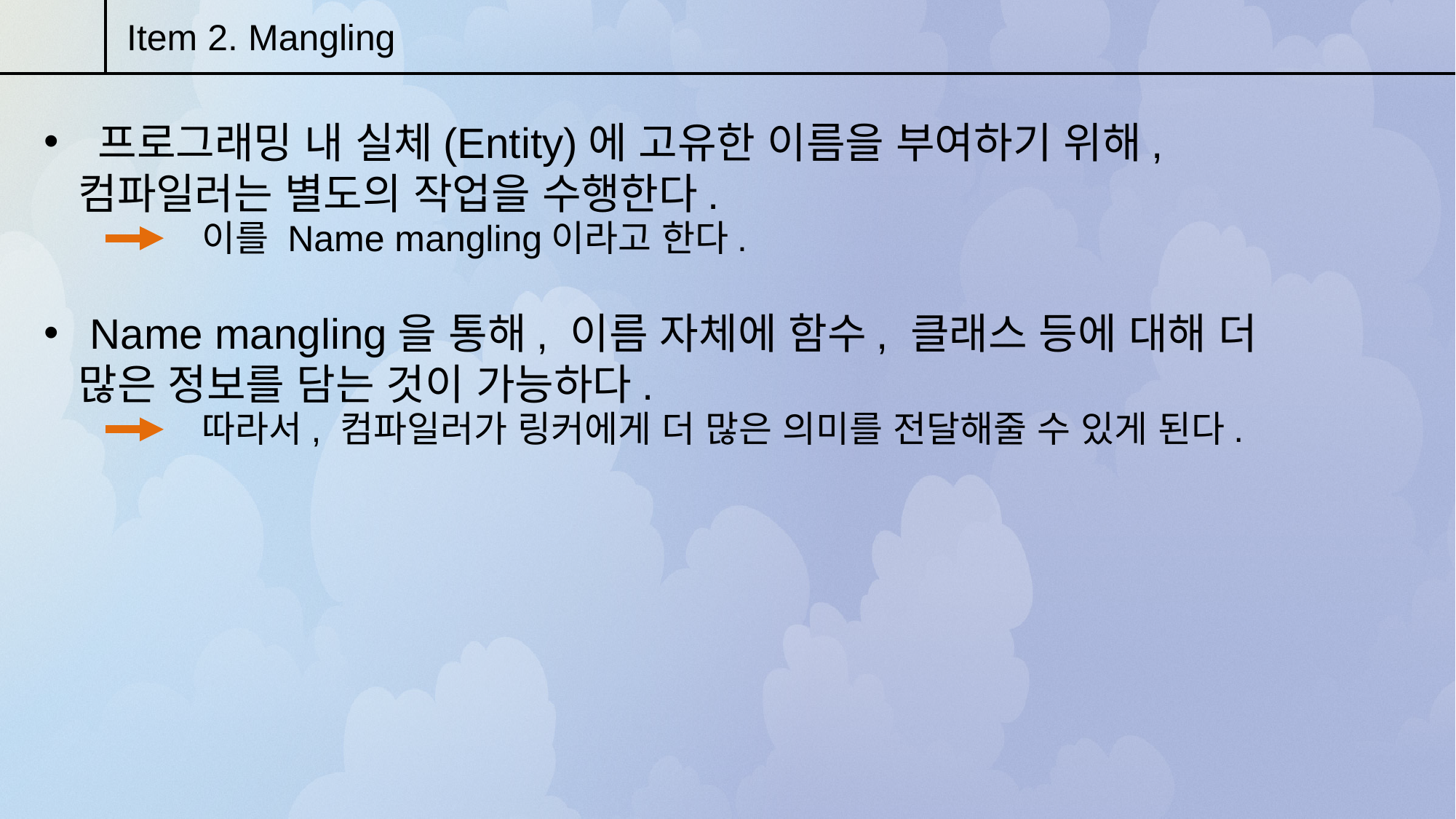

Item 2. Mangling
 프로그래밍 내 실체(Entity)에 고유한 이름을 부여하기 위해, 컴파일러는 별도의 작업을 수행한다.
이를 Name mangling이라고 한다.
 Name mangling을 통해, 이름 자체에 함수, 클래스 등에 대해 더 많은 정보를 담는 것이 가능하다.
따라서, 컴파일러가 링커에게 더 많은 의미를 전달해줄 수 있게 된다.